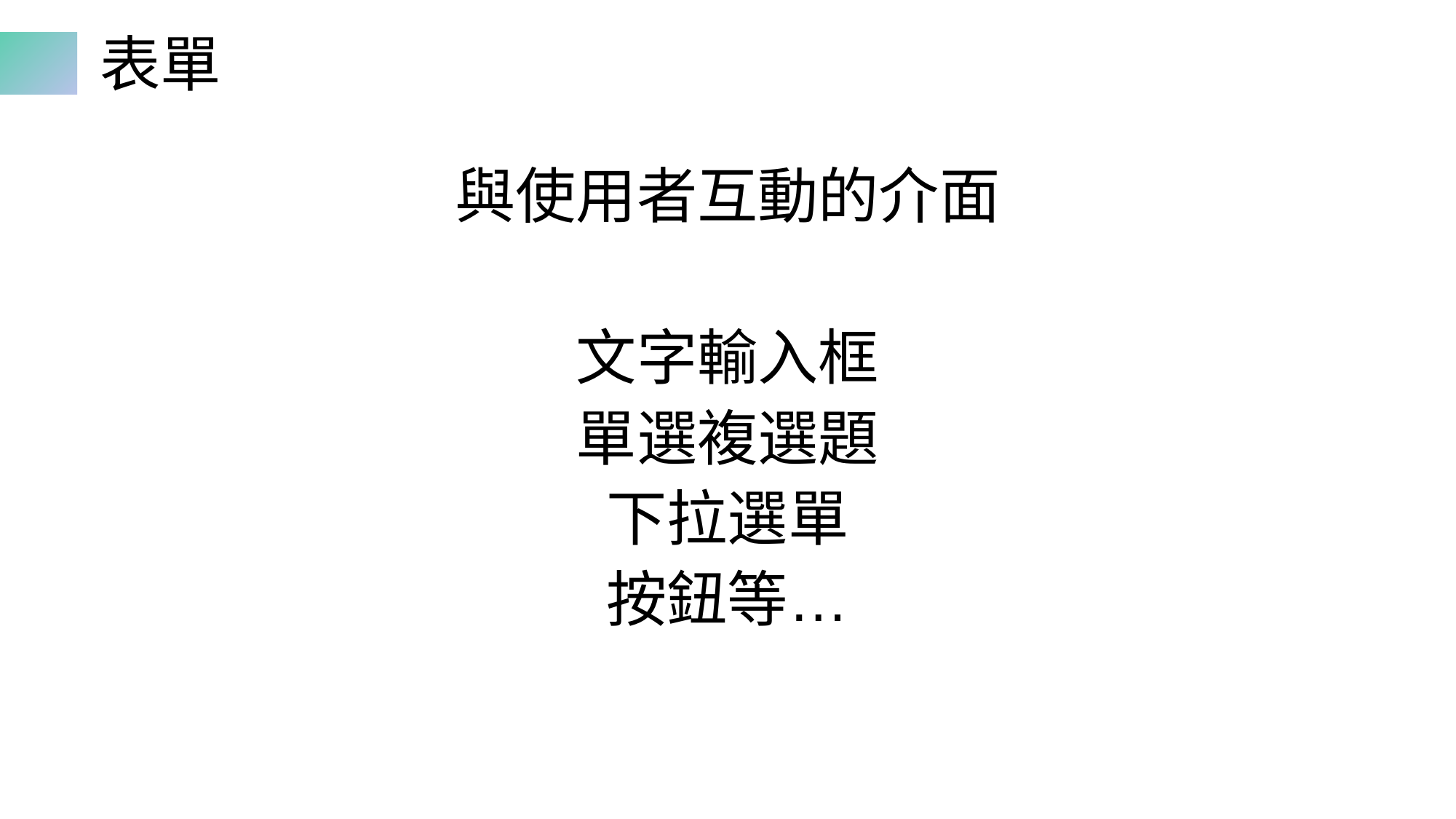

# 表單
與使用者互動的介面

文字輸入框
單選複選題
下拉選單
按鈕等…